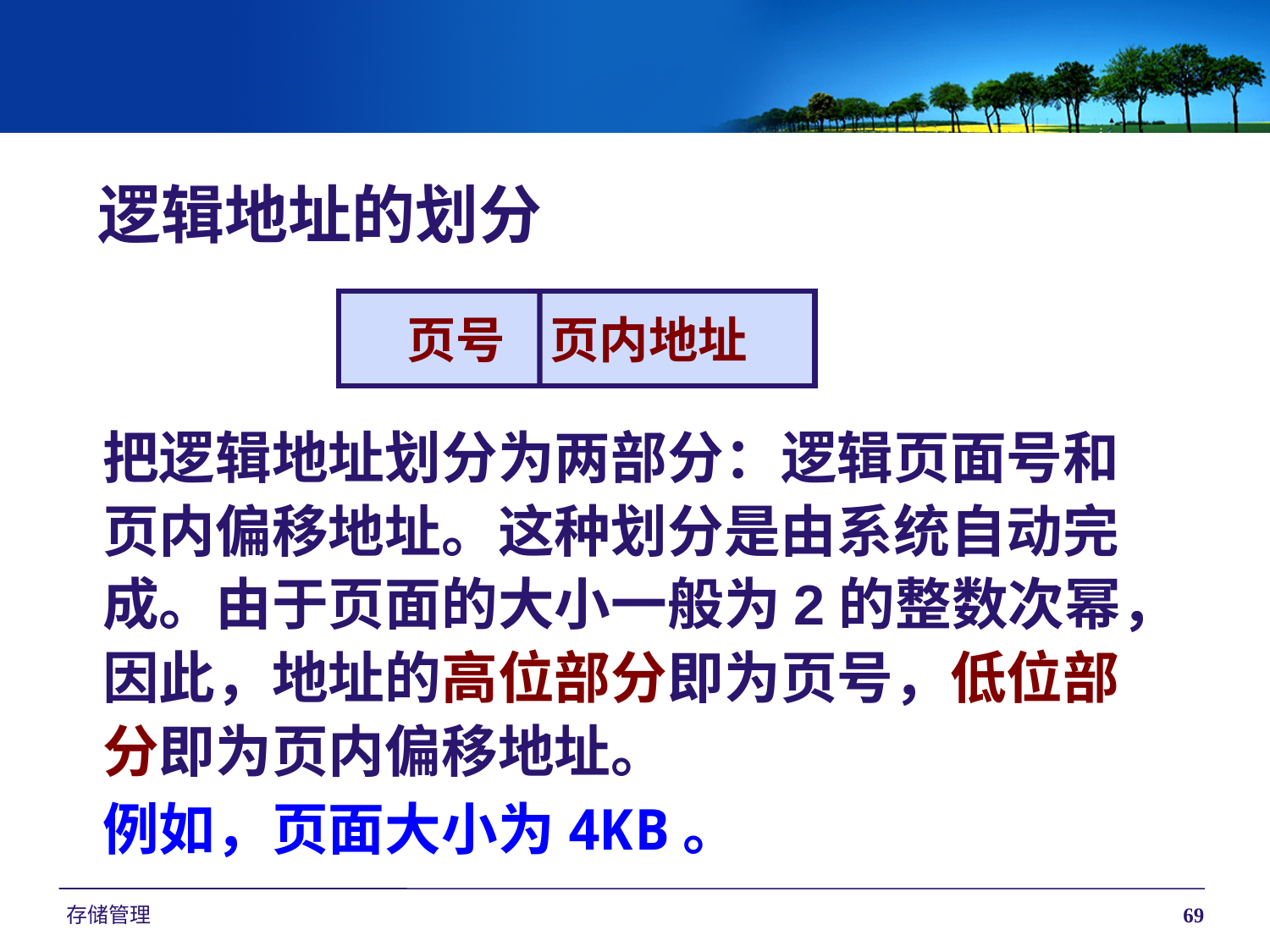

逻辑地址的划分
页号    页内地址

把逻辑地址划分为两部分：逻辑页面号和
页内偏移地址。这种划分是由系统自动完
成。由于页面的大小一般为2的整数次幂，
因此，地址的高位部分即为页号，低位部
分即为页内偏移地址。
例如，页面大小为4KB。
存储管理
69